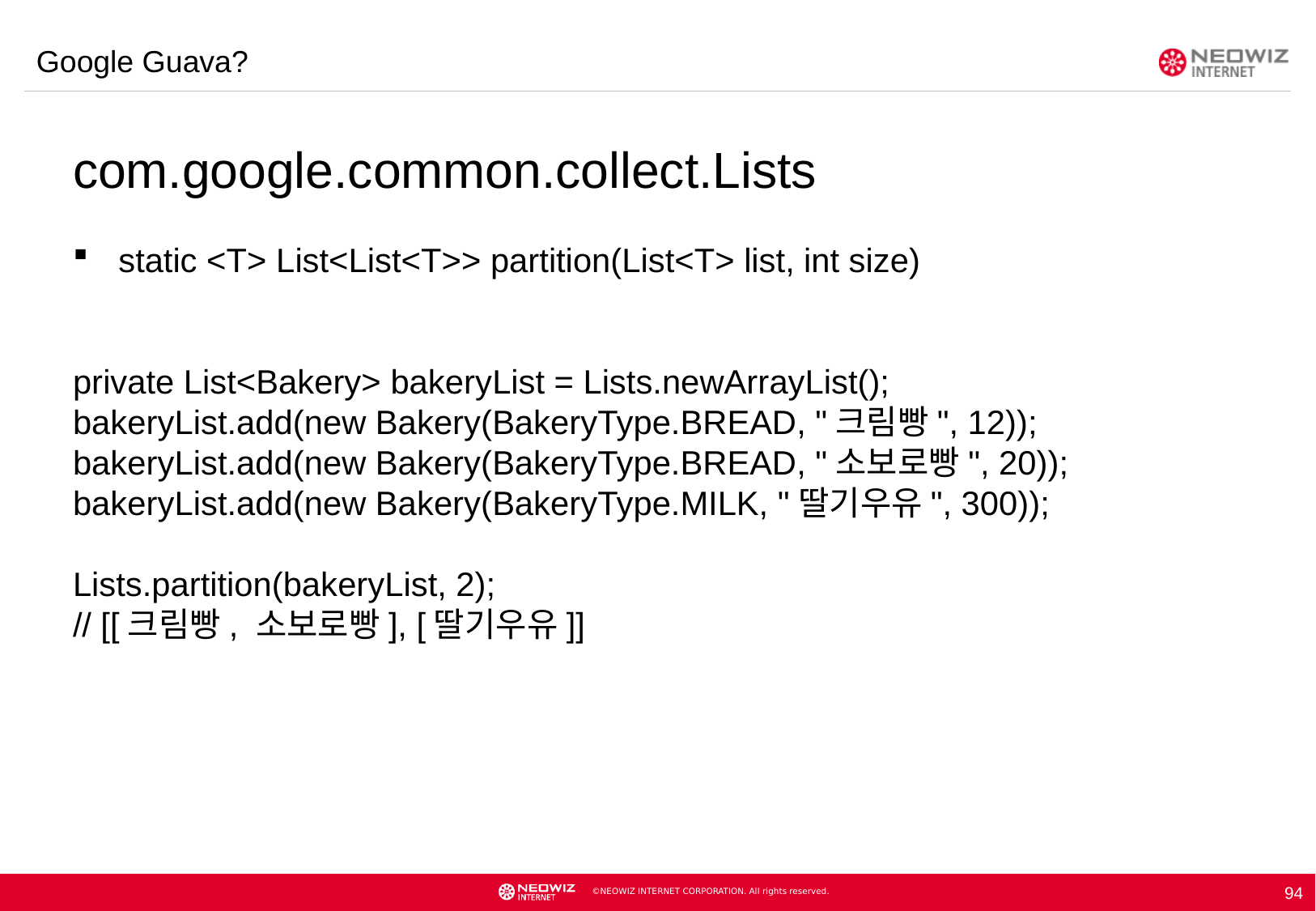

Google Guava?

com.google.common.collect.Lists

static <T> List<List<T>> partition(List<T> list, int size)

private List<Bakery> bakeryList = Lists.newArrayList();
bakeryList.add(new Bakery(BakeryType.BREAD, "크림빵", 12));
bakeryList.add(new Bakery(BakeryType.BREAD, "소보로빵", 20));
bakeryList.add(new Bakery(BakeryType.MILK, "딸기우유", 300));

Lists.partition(bakeryList, 2);
// [[크림빵, 소보로빵], [딸기우유]]
94